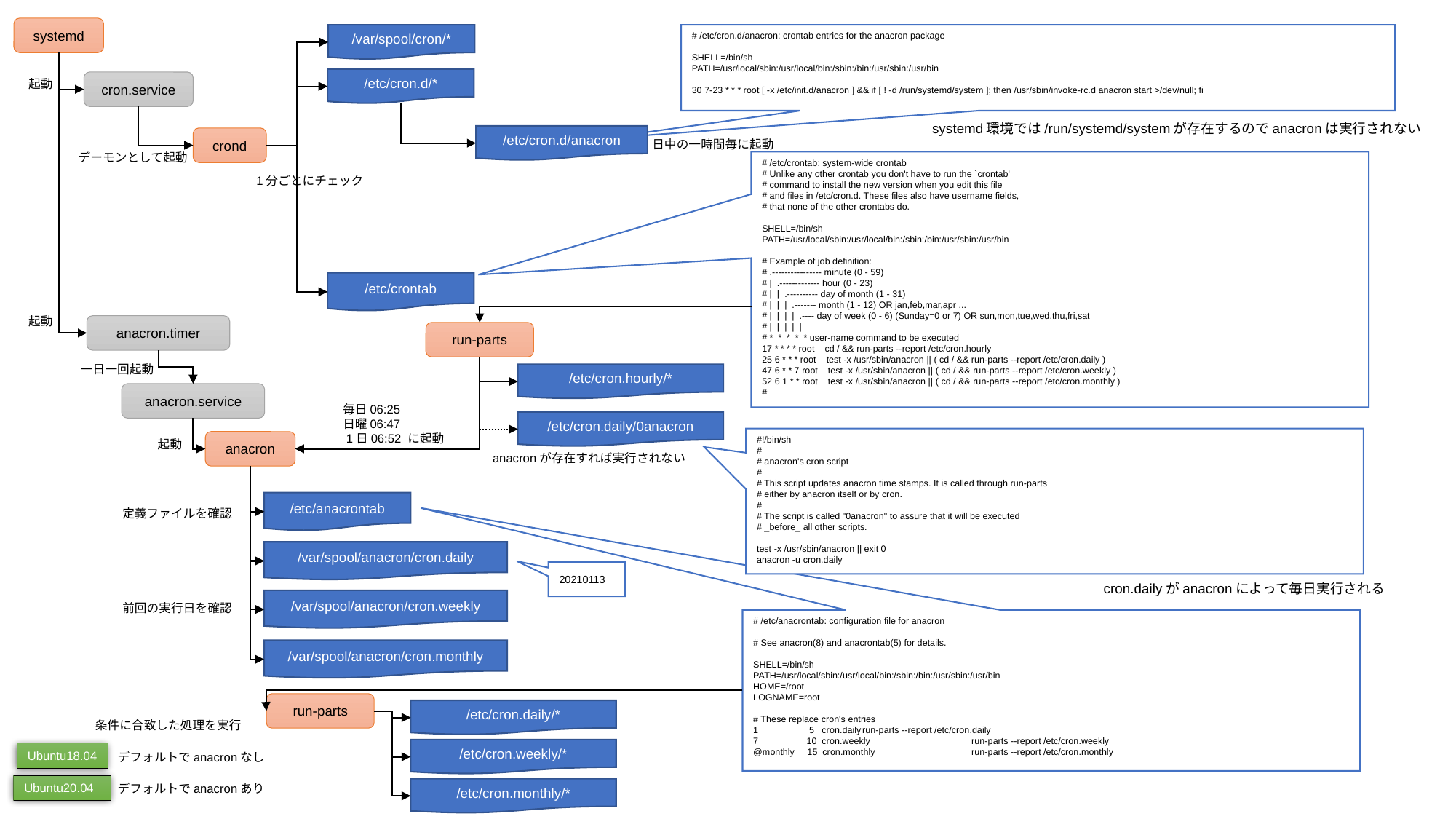

systemd
/var/spool/cron/*
# /etc/cron.d/anacron: crontab entries for the anacron package

SHELL=/bin/sh
PATH=/usr/local/sbin:/usr/local/bin:/sbin:/bin:/usr/sbin:/usr/bin

30 7-23 * * * root [ -x /etc/init.d/anacron ] && if [ ! -d /run/systemd/system ]; then /usr/sbin/invoke-rc.d anacron start >/dev/null; fi
/etc/cron.d/*
起動
cron.service
systemd環境では/run/systemd/systemが存在するのでanacronは実行されない
/etc/cron.d/anacron
crond
日中の一時間毎に起動
デーモンとして起動
# /etc/crontab: system-wide crontab
# Unlike any other crontab you don't have to run the `crontab'
# command to install the new version when you edit this file
# and files in /etc/cron.d. These files also have username fields,
# that none of the other crontabs do.

SHELL=/bin/sh
PATH=/usr/local/sbin:/usr/local/bin:/sbin:/bin:/usr/sbin:/usr/bin

# Example of job definition:
# .---------------- minute (0 - 59)
# |  .------------- hour (0 - 23)
# |  |  .---------- day of month (1 - 31)
# |  |  |  .------- month (1 - 12) OR jan,feb,mar,apr ...
# |  |  |  |  .---- day of week (0 - 6) (Sunday=0 or 7) OR sun,mon,tue,wed,thu,fri,sat
# |  |  |  |  |
# *  *  *  *  * user-name command to be executed
17 * * * * root    cd / && run-parts --report /etc/cron.hourly
25 6 * * * root    test -x /usr/sbin/anacron || ( cd / && run-parts --report /etc/cron.daily )
47 6 * * 7 root    test -x /usr/sbin/anacron || ( cd / && run-parts --report /etc/cron.weekly )
52 6 1 * * root    test -x /usr/sbin/anacron || ( cd / && run-parts --report /etc/cron.monthly )
#
1分ごとにチェック
/etc/crontab
起動
anacron.timer
run-parts
一日一回起動
/etc/cron.hourly/*
anacron.service
毎日06:25
日曜06:47
 1日06:52 に起動
/etc/cron.daily/0anacron
#!/bin/sh
#
# anacron's cron script
#
# This script updates anacron time stamps. It is called through run-parts
# either by anacron itself or by cron.
#
# The script is called "0anacron" to assure that it will be executed
# _before_ all other scripts.

test -x /usr/sbin/anacron || exit 0
anacron -u cron.daily
起動
anacron
anacronが存在すれば実行されない
/etc/anacrontab
定義ファイルを確認
/var/spool/anacron/cron.daily
20210113
cron.dailyがanacronによって毎日実行される
/var/spool/anacron/cron.weekly
前回の実行日を確認
# /etc/anacrontab: configuration file for anacron

# See anacron(8) and anacrontab(5) for details.

SHELL=/bin/sh
PATH=/usr/local/sbin:/usr/local/bin:/sbin:/bin:/usr/sbin:/usr/bin
HOME=/root
LOGNAME=root

# These replace cron's entries
1                    5   cron.daily	run-parts --report /etc/cron.daily
7                   10  cron.weekly	run-parts --report /etc/cron.weekly
@monthly     15  cron.monthly	run-parts --report /etc/cron.monthly
/var/spool/anacron/cron.monthly
run-parts
/etc/cron.daily/*
条件に合致した処理を実行
/etc/cron.weekly/*
Ubuntu18.04
デフォルトでanacronなし
Ubuntu20.04
デフォルトでanacronあり
/etc/cron.monthly/*